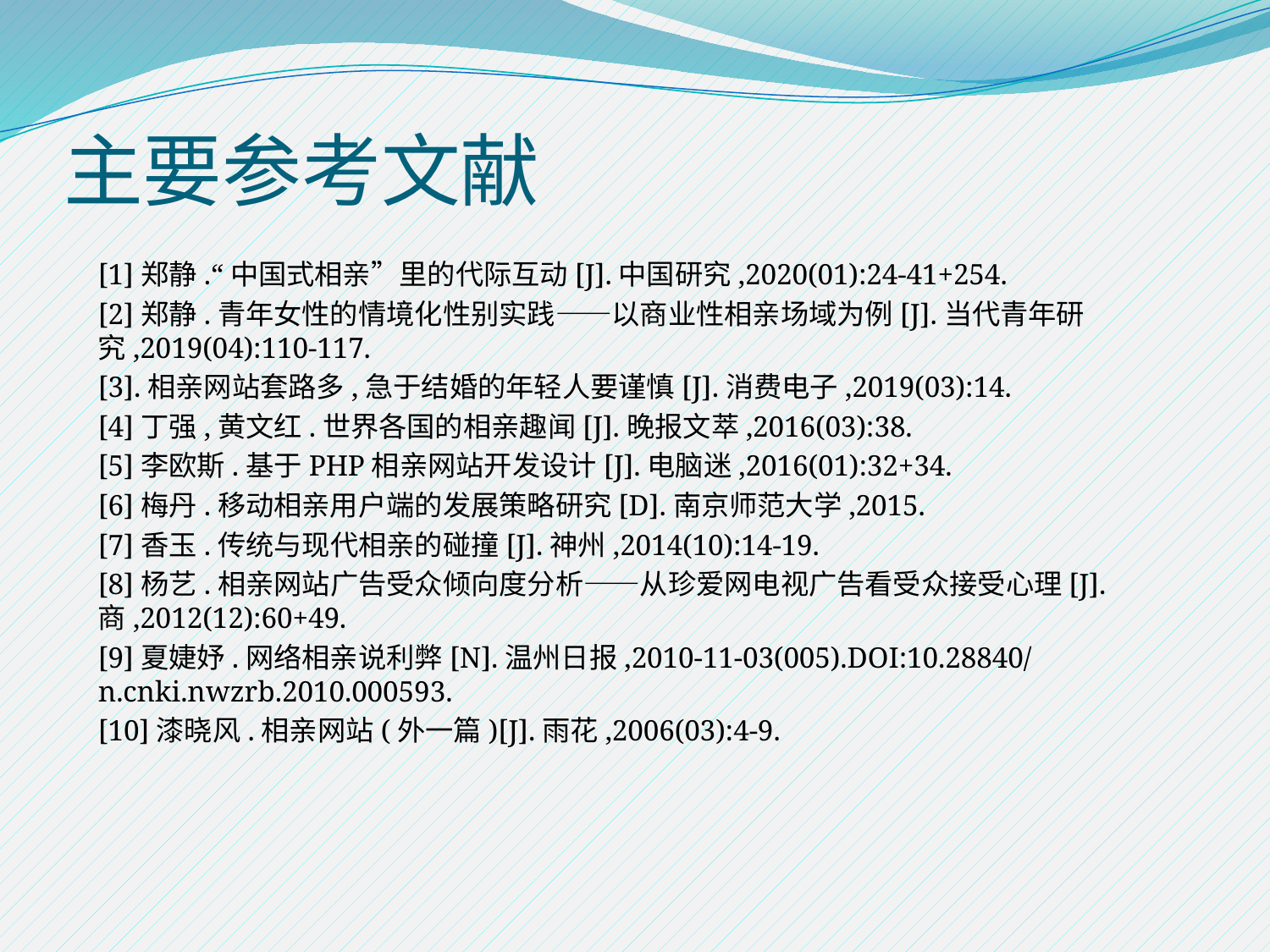

# 主要参考文献
[1]郑静.“中国式相亲”里的代际互动[J].中国研究,2020(01):24-41+254.
[2]郑静.青年女性的情境化性别实践——以商业性相亲场域为例[J].当代青年研究,2019(04):110-117.
[3].相亲网站套路多,急于结婚的年轻人要谨慎[J].消费电子,2019(03):14.
[4]丁强,黄文红.世界各国的相亲趣闻[J].晚报文萃,2016(03):38.
[5]李欧斯.基于PHP相亲网站开发设计[J].电脑迷,2016(01):32+34.
[6]梅丹.移动相亲用户端的发展策略研究[D].南京师范大学,2015.
[7]香玉.传统与现代相亲的碰撞[J].神州,2014(10):14-19.
[8]杨艺.相亲网站广告受众倾向度分析——从珍爱网电视广告看受众接受心理[J].商,2012(12):60+49.
[9]夏婕妤.网络相亲说利弊[N].温州日报,2010-11-03(005).DOI:10.28840/n.cnki.nwzrb.2010.000593.
[10]漆晓风.相亲网站(外一篇)[J].雨花,2006(03):4-9.